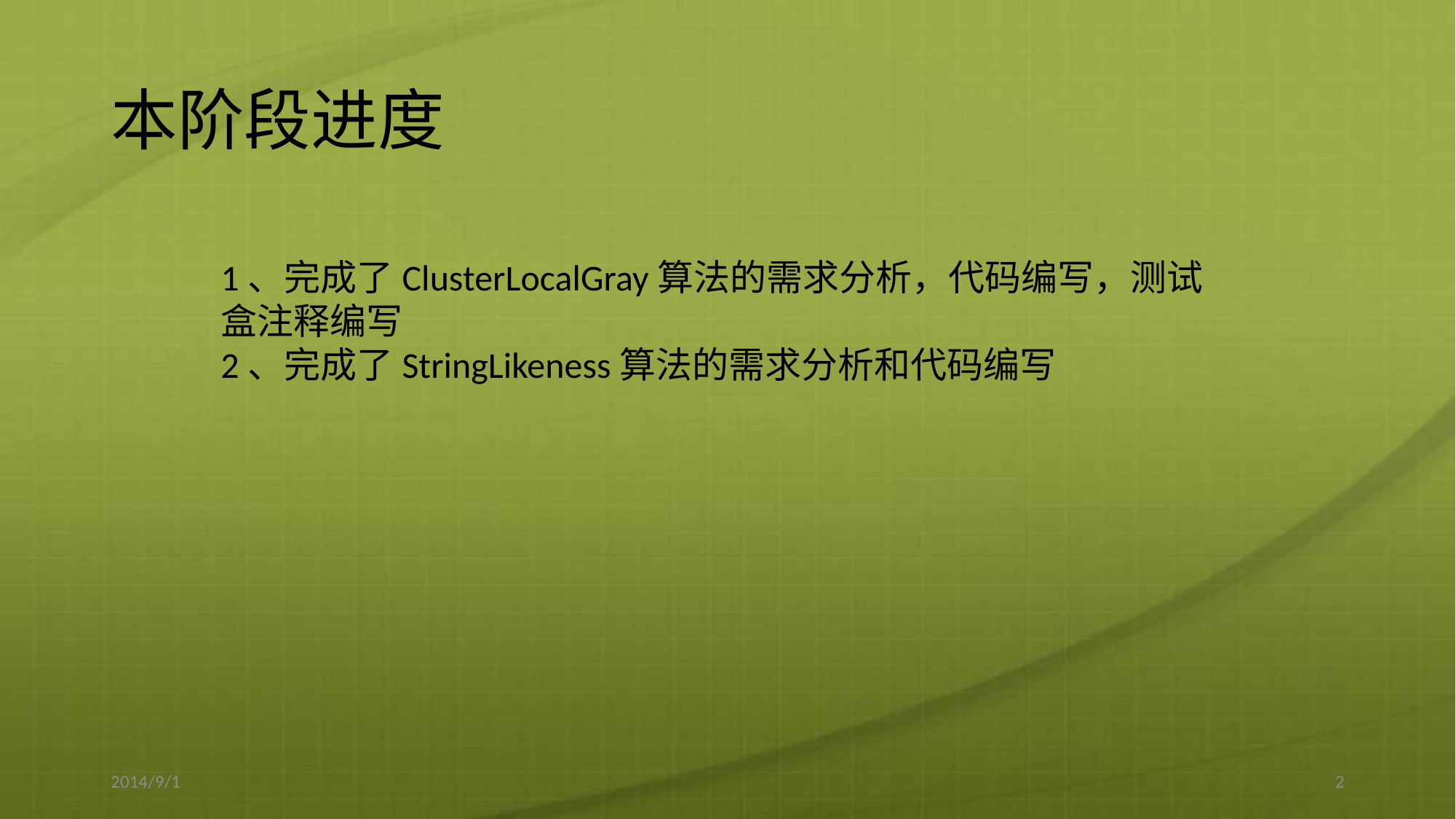

# 本阶段进度
1、完成了ClusterLocalGray算法的需求分析，代码编写，测试盒注释编写
2、完成了StringLikeness算法的需求分析和代码编写
2014/9/1

2